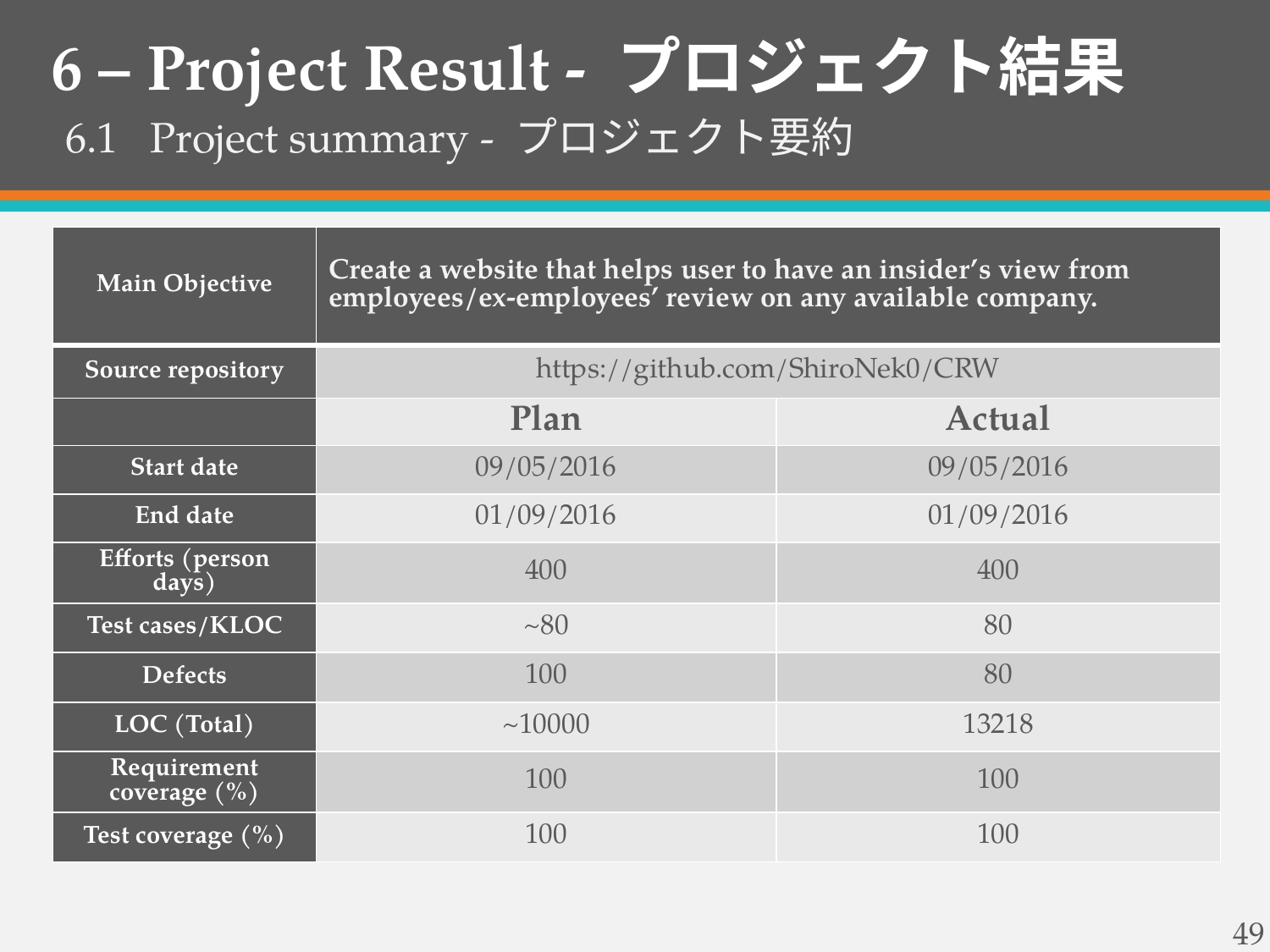

6 – Project Result - プロジェクト結果
6.1   Project summary - プロジェクト要約
| Main Objective | Create a website that helps user to have an insider’s view from employees/ex-employees’ review on any available company. |  |
| --- | --- | --- |
| Source repository | https://github.com/ShiroNek0/CRW |  |
|  | Plan | Actual |
| Start date | 09/05/2016 | 09/05/2016 |
| End date | 01/09/2016 | 01/09/2016 |
| Efforts (person days) | 400 | 400 |
| Test cases/KLOC | ~80 | 80 |
| Defects | 100 | 80 |
| LOC (Total) | ~10000 | 13218 |
| Requirement coverage (%) | 100 | 100 |
| Test coverage (%) | 100 | 100 |
49